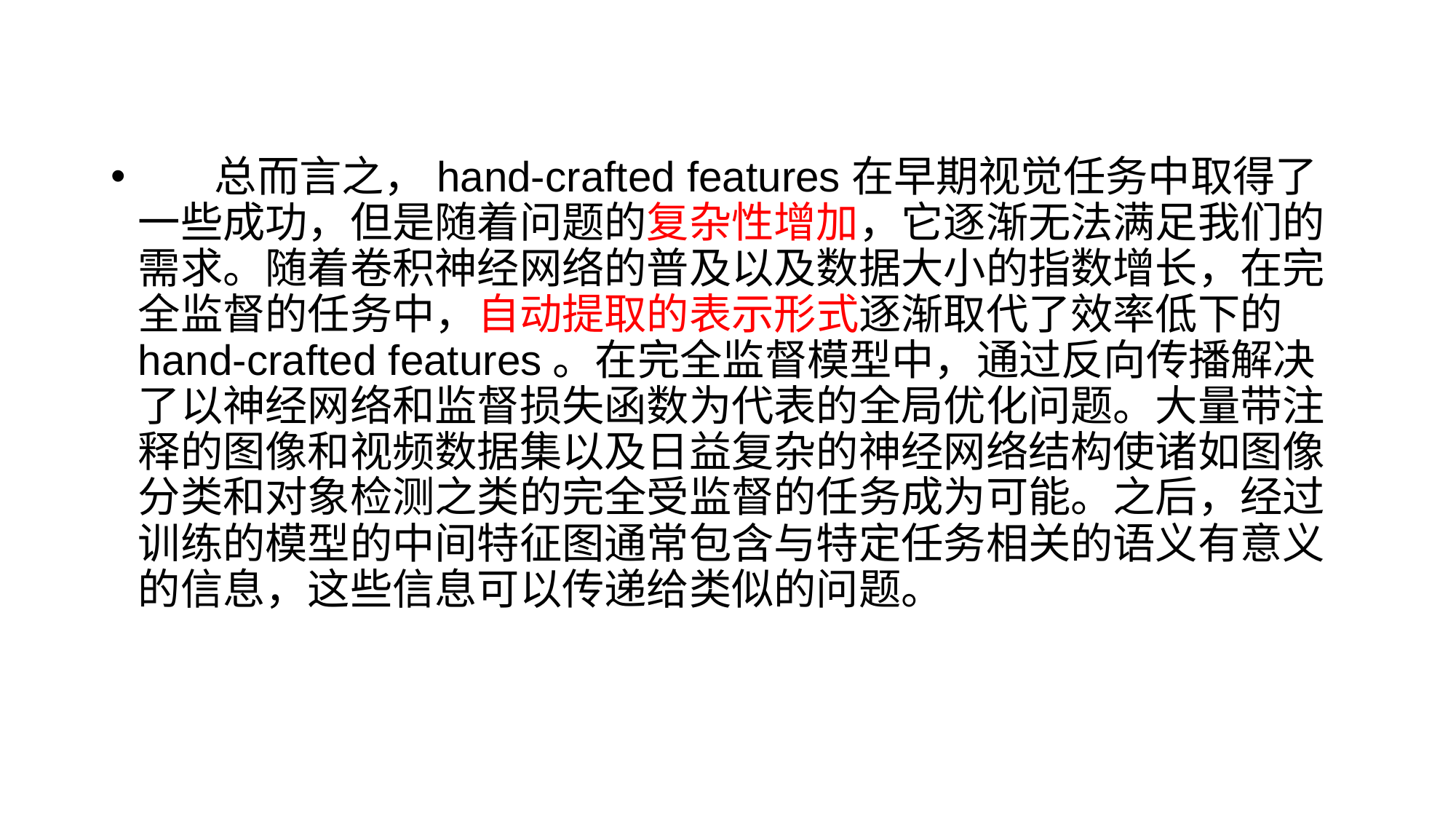

总而言之，hand-crafted features在早期视觉任务中取得了一些成功，但是随着问题的复杂性增加，它逐渐无法满足我们的需求。随着卷积神经网络的普及以及数据大小的指数增长，在完全监督的任务中，自动提取的表示形式逐渐取代了效率低下的hand-crafted features。在完全监督模型中，通过反向传播解决了以神经网络和监督损失函数为代表的全局优化问题。大量带注释的图像和视频数据集以及日益复杂的神经网络结构使诸如图像分类和对象检测之类的完全受监督的任务成为可能。之后，经过训练的模型的中间特征图通常包含与特定任务相关的语义有意义的信息，这些信息可以传递给类似的问题。